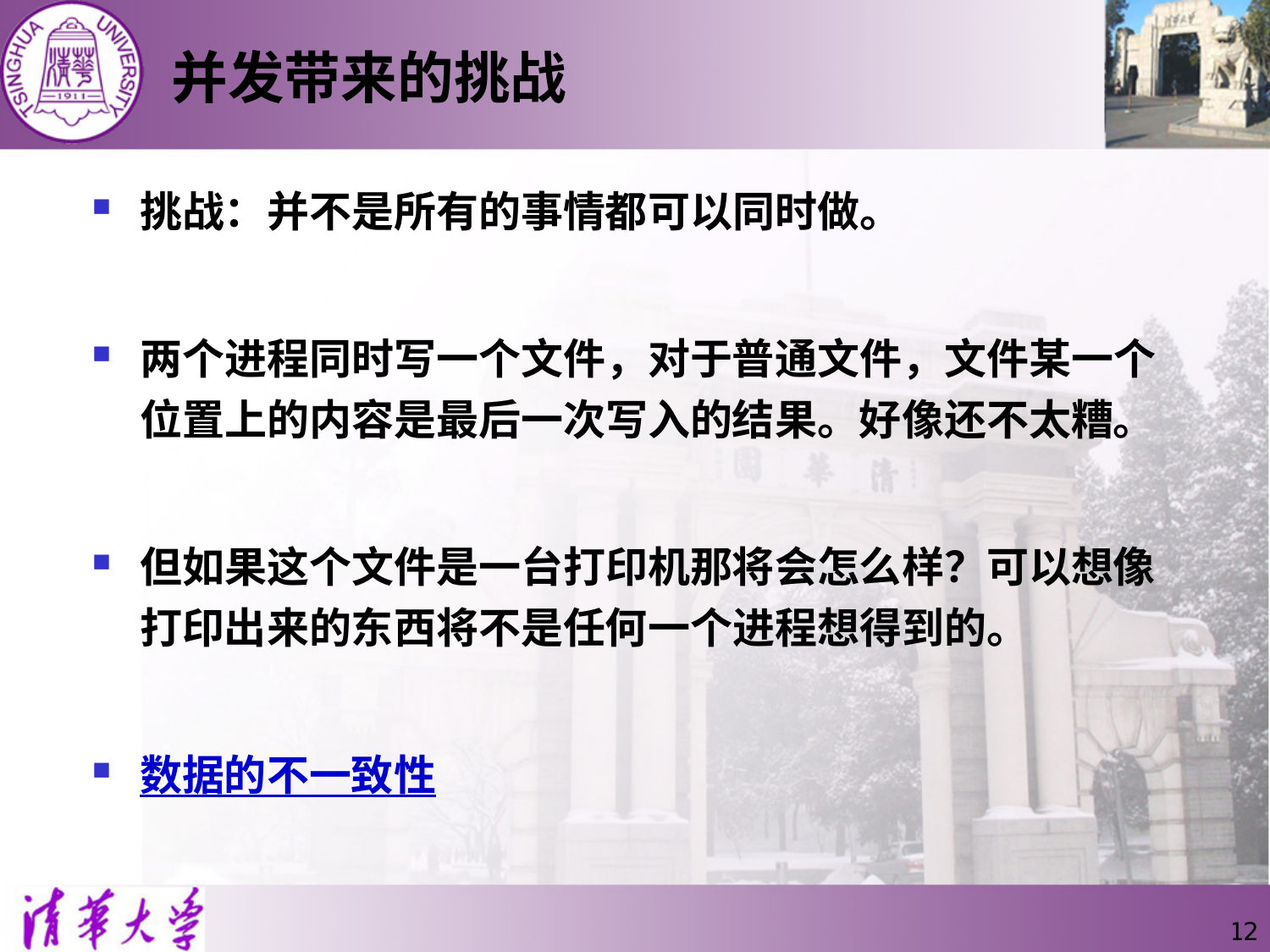

# 并发带来的挑战
挑战：并不是所有的事情都可以同时做。

两个进程同时写一个文件，对于普通文件，文件某一个位置上的内容是最后一次写入的结果。好像还不太糟。

但如果这个文件是一台打印机那将会怎么样？可以想像打印出来的东西将不是任何一个进程想得到的。

数据的不一致性
12